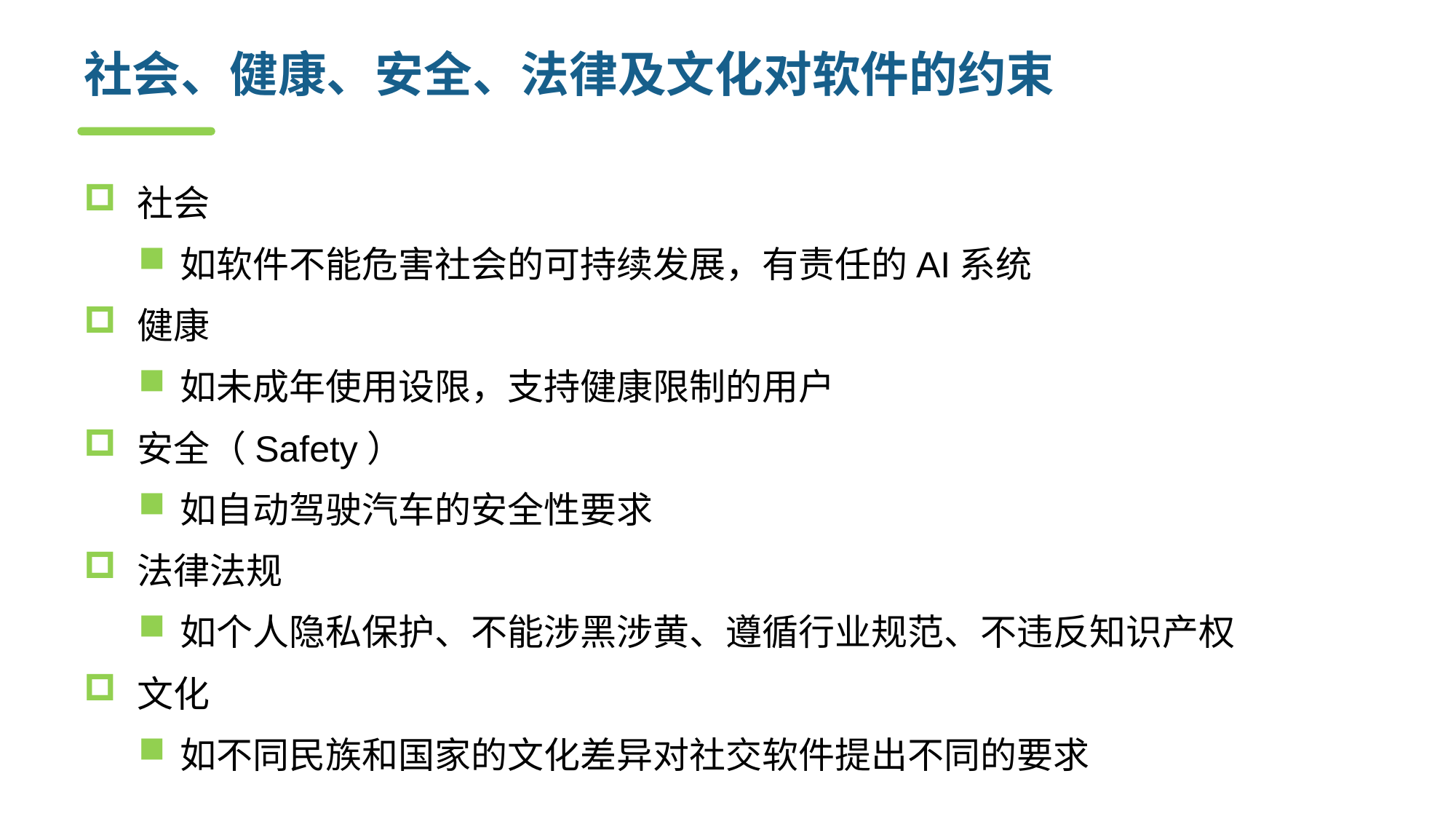

# 社会、健康、安全、法律及文化对软件的约束
社会
如软件不能危害社会的可持续发展，有责任的AI系统
健康
如未成年使用设限，支持健康限制的用户
安全（Safety）
如自动驾驶汽车的安全性要求
法律法规
如个人隐私保护、不能涉黑涉黄、遵循行业规范、不违反知识产权
文化
如不同民族和国家的文化差异对社交软件提出不同的要求
15